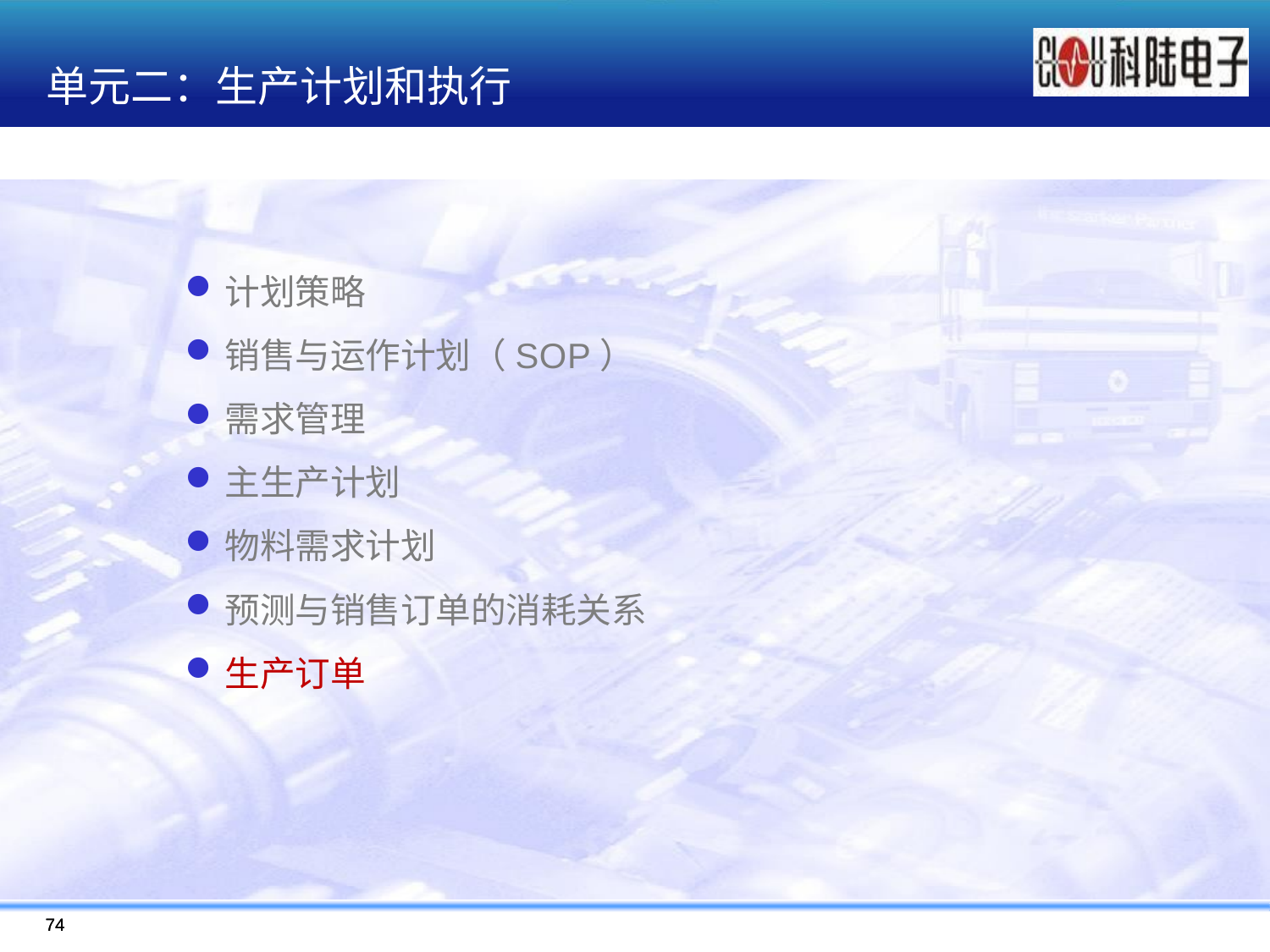

# 单元二：生产计划和执行

计划策略
销售与运作计划（SOP）
需求管理
主生产计划
物料需求计划
预测与销售订单的消耗关系
生产订单

74
74